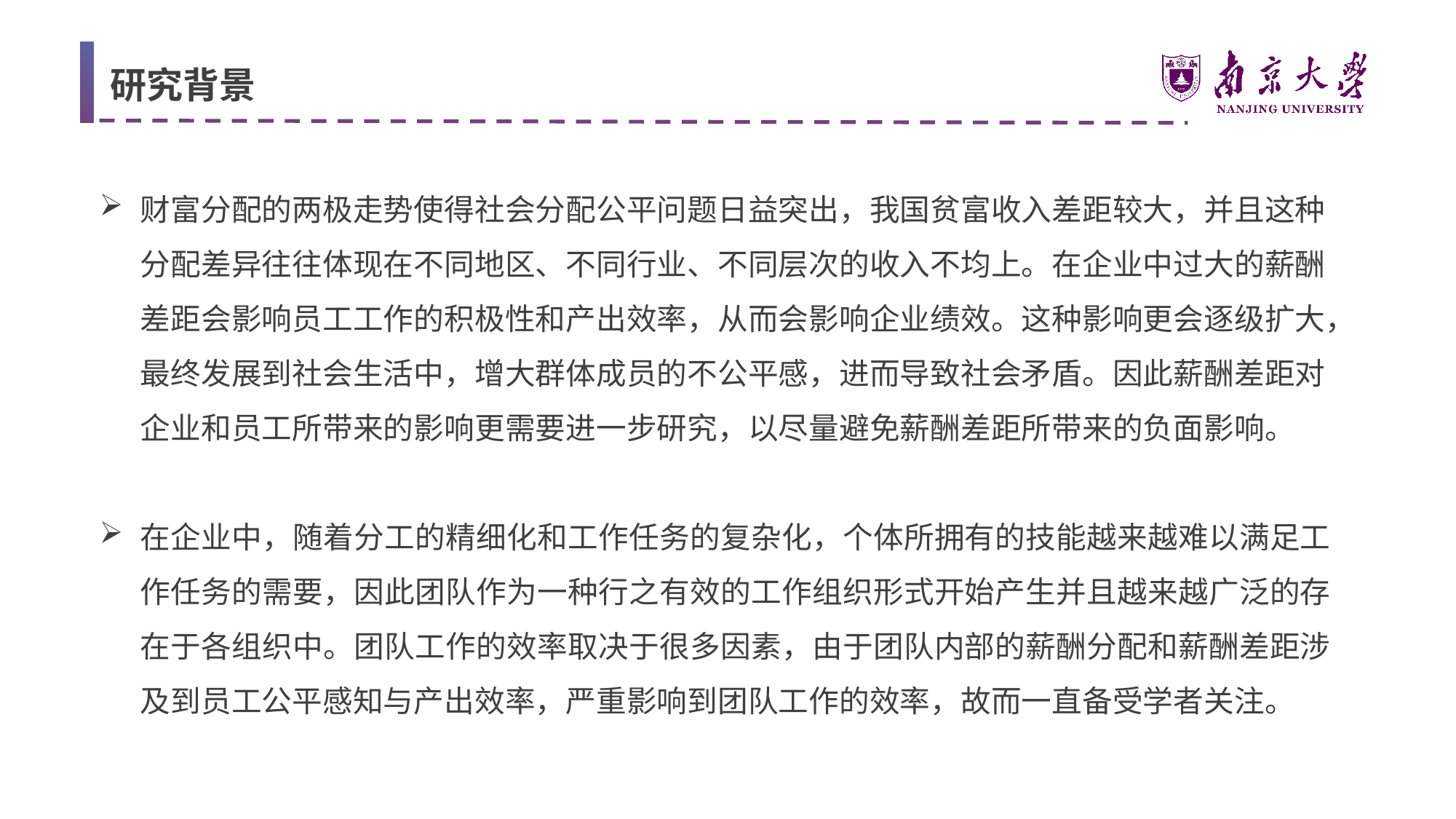

研究背景
财富分配的两极走势使得社会分配公平问题日益突出，我国贫富收入差距较大，并且这种分配差异往往体现在不同地区、不同行业、不同层次的收入不均上。在企业中过大的薪酬差距会影响员工工作的积极性和产出效率，从而会影响企业绩效。这种影响更会逐级扩大，最终发展到社会生活中，增大群体成员的不公平感，进而导致社会矛盾。因此薪酬差距对企业和员工所带来的影响更需要进一步研究，以尽量避免薪酬差距所带来的负面影响。

在企业中，随着分工的精细化和工作任务的复杂化，个体所拥有的技能越来越难以满足工作任务的需要，因此团队作为一种行之有效的工作组织形式开始产生并且越来越广泛的存在于各组织中。团队工作的效率取决于很多因素，由于团队内部的薪酬分配和薪酬差距涉及到员工公平感知与产出效率，严重影响到团队工作的效率，故而一直备受学者关注。